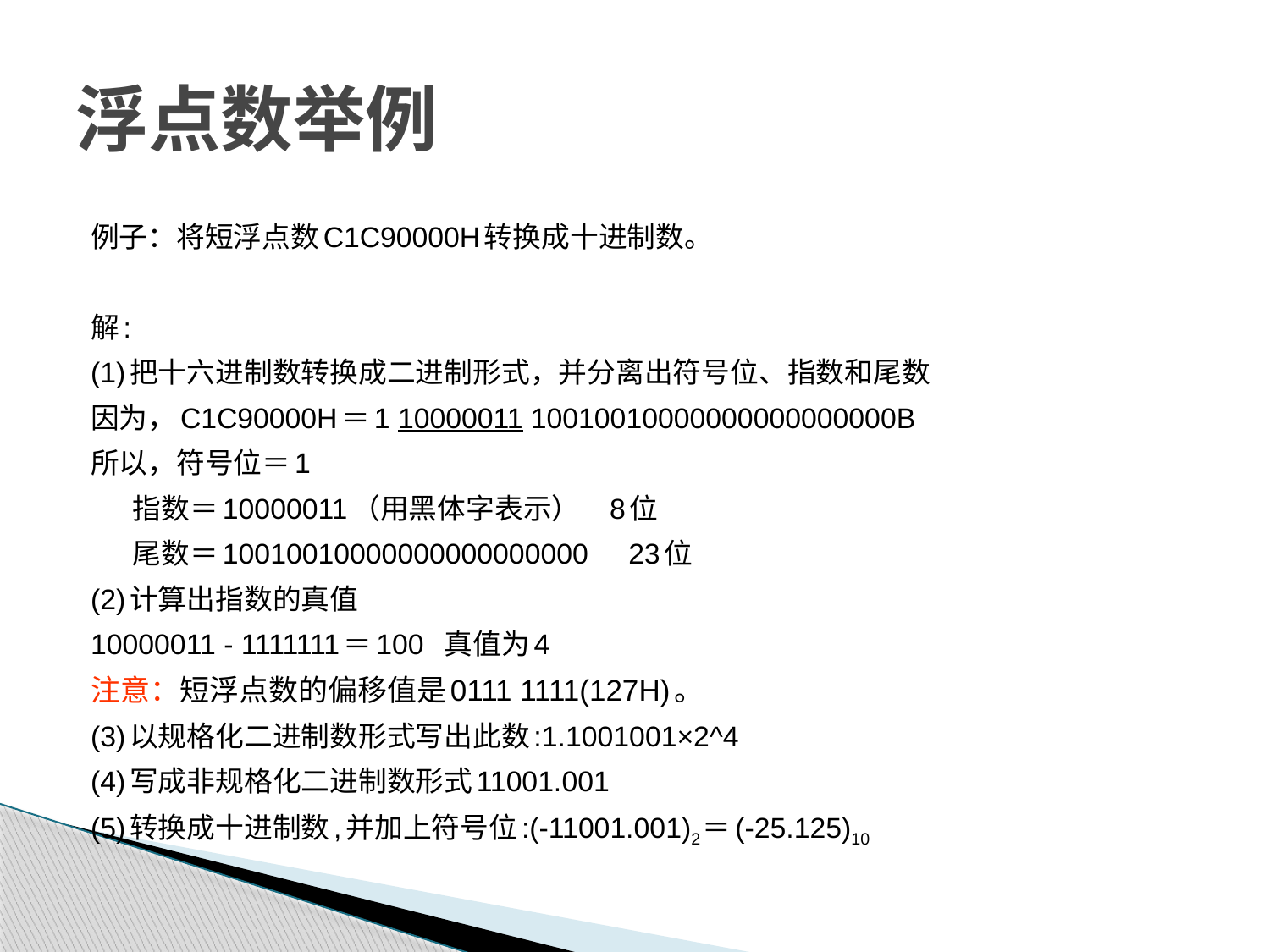

# 浮点数举例
例子：将短浮点数C1C90000H转换成十进制数。

解:
(1)把十六进制数转换成二进制形式，并分离出符号位、指数和尾数
因为，C1C90000H＝1 10000011 10010010000000000000000B
所以，符号位＝1
      指数＝10000011（用黑体字表示）    8位
      尾数＝10010010000000000000000     23位
(2)计算出指数的真值
10000011 - 1111111＝100  真值为4
注意：短浮点数的偏移值是0111 1111(127H)。
(3)以规格化二进制数形式写出此数:1.1001001×2^4
(4)写成非规格化二进制数形式11001.001
(5)转换成十进制数,并加上符号位:(-11001.001)2＝(-25.125)10